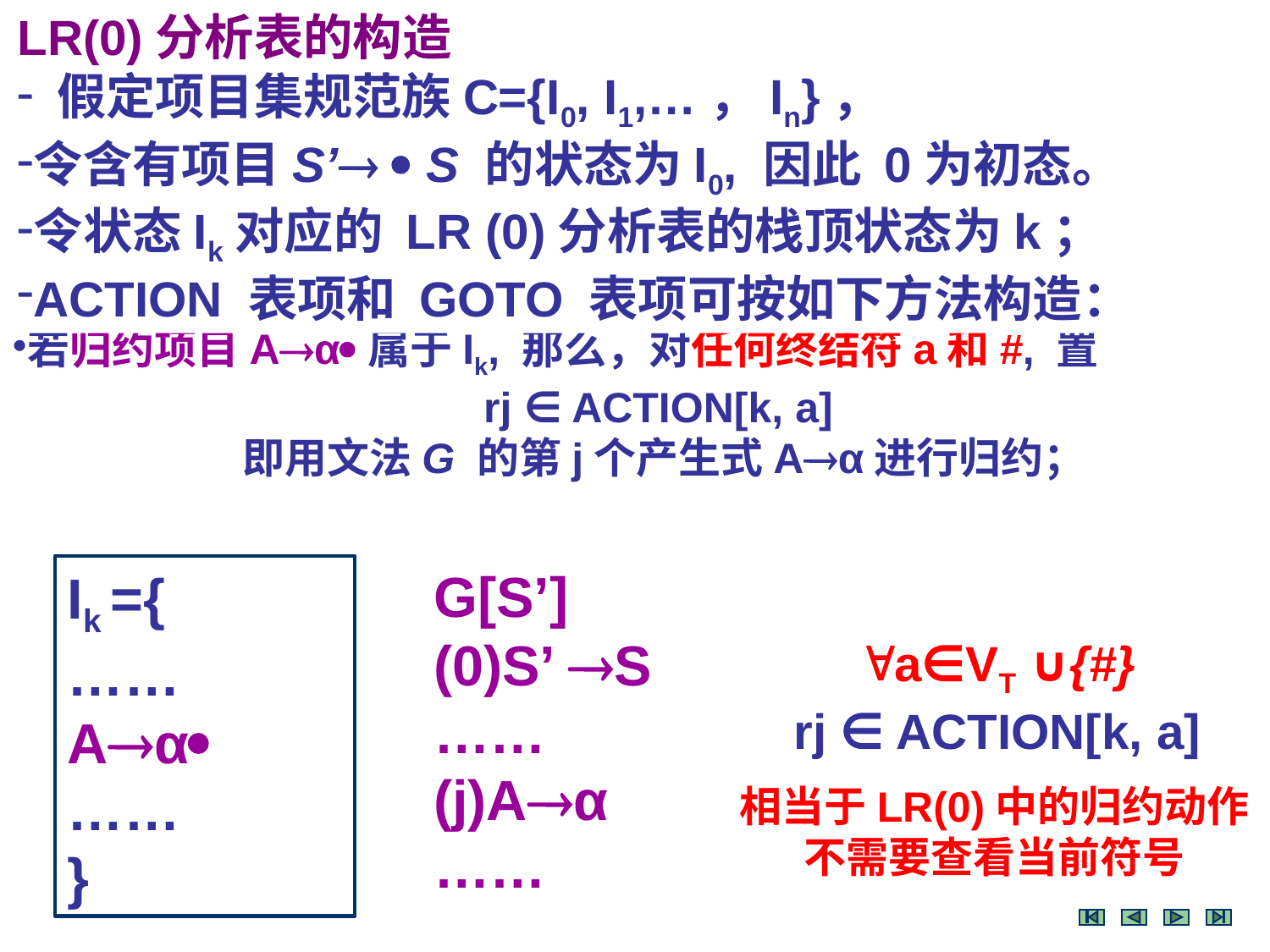

LR(0)分析表的构造
 假定项目集规范族C={I0, I1,…，In}，
令含有项目S’→ • S 的状态为I0, 因此 0为初态。
令状态Ik对应的 LR (0)分析表的栈顶状态为k；
ACTION 表项和 GOTO 表项可按如下方法构造：
若归约项目A→α•属于Ik, 那么，对任何终结符a和#, 置
rj ∈ ACTION[k, a]
即用文法G 的第j个产生式A→α进行归约；
G[S’]
(0)S’ →S
……
(j)A→α
……
Ik ={
……
A→α•
……
}
∀a∈VT ∪{#}
rj ∈ ACTION[k, a]
相当于LR(0)中的归约动作
不需要查看当前符号